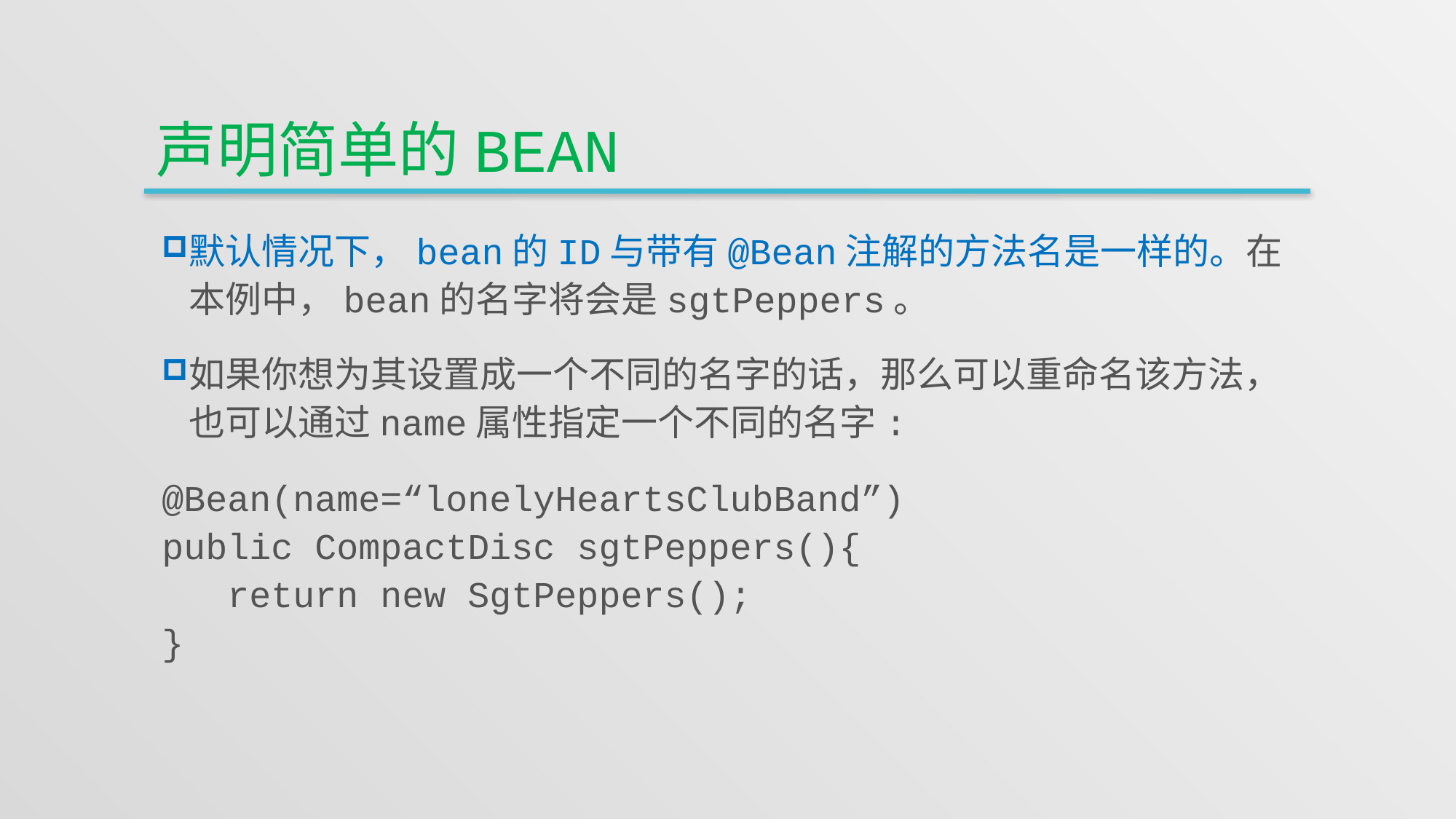

# 声明简单的bean
默认情况下，bean的ID与带有@Bean注解的方法名是一样的。在本例中，bean的名字将会是sgtPeppers。
如果你想为其设置成一个不同的名字的话，那么可以重命名该方法，也可以通过name属性指定一个不同的名字:
@Bean(name=“lonelyHeartsClubBand”)
public CompactDisc sgtPeppers(){
   return new SgtPeppers();
}